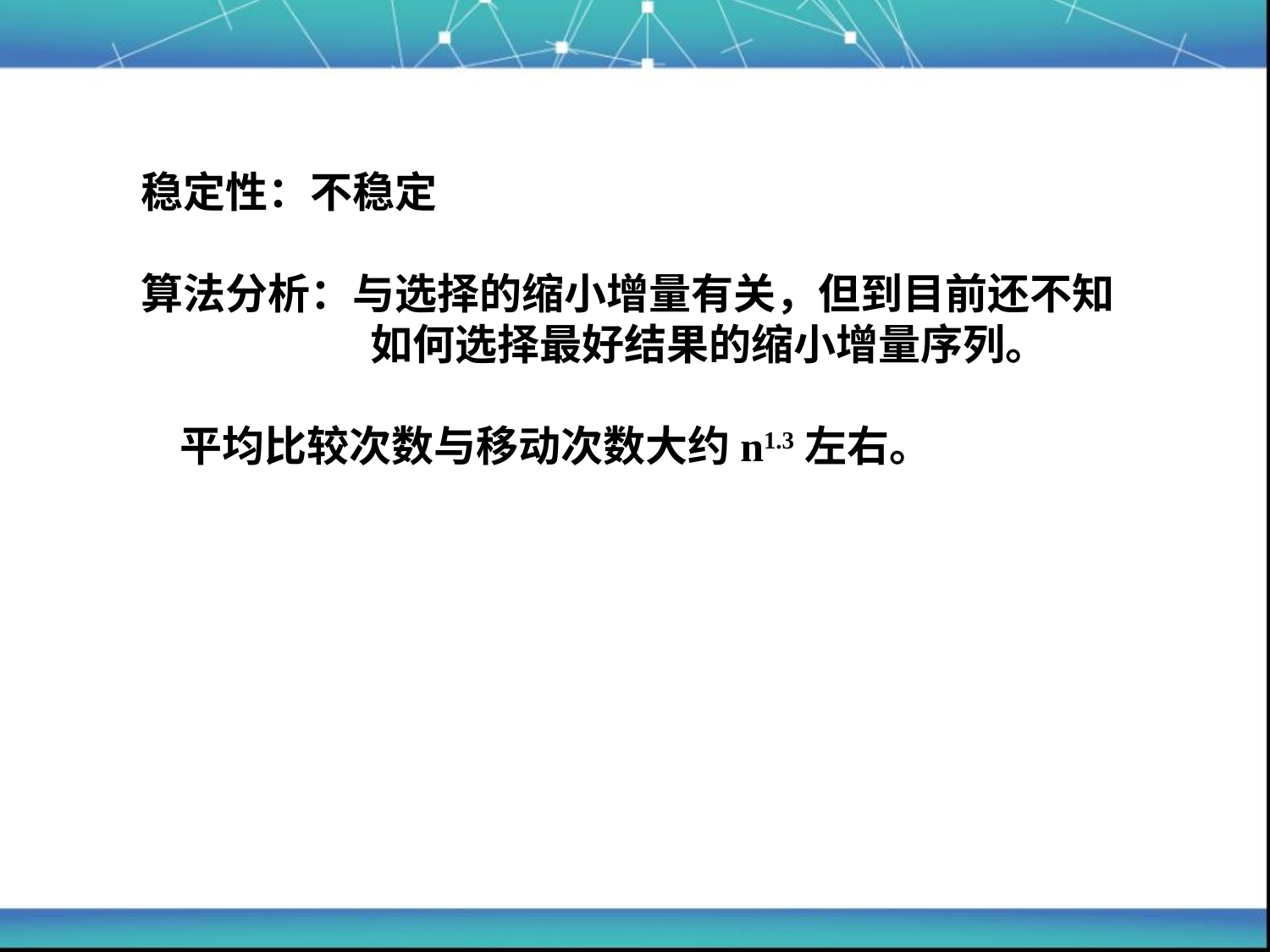

稳定性：不稳定

算法分析：与选择的缩小增量有关，但到目前还不知
                       如何选择最好结果的缩小增量序列。

   平均比较次数与移动次数大约n1.3左右。